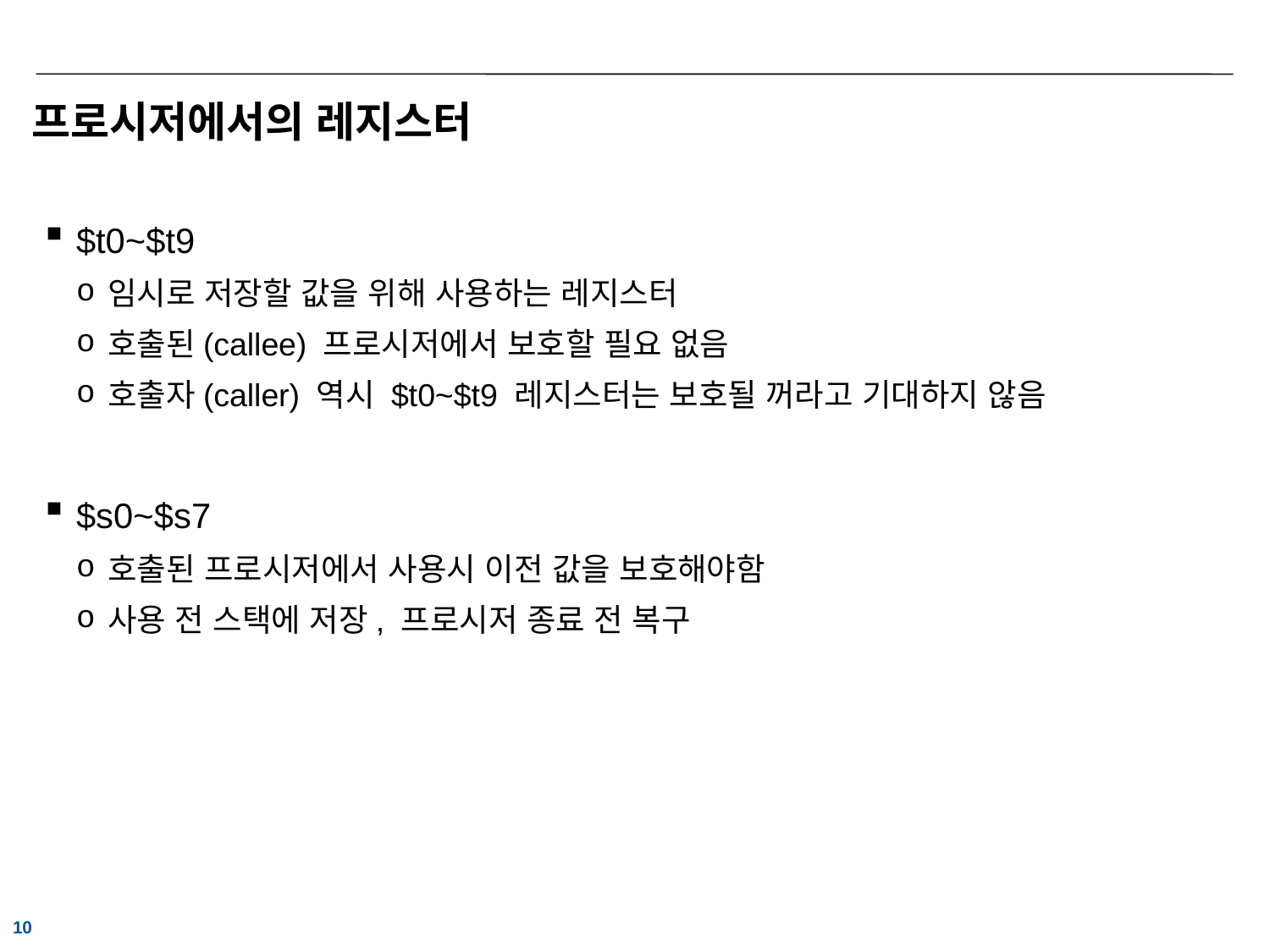

# 프로시저에서의 레지스터
$t0~$t9
임시로 저장할 값을 위해 사용하는 레지스터
호출된(callee) 프로시저에서 보호할 필요 없음
호출자(caller) 역시 $t0~$t9 레지스터는 보호될 꺼라고 기대하지 않음

$s0~$s7
호출된 프로시저에서 사용시 이전 값을 보호해야함
사용 전 스택에 저장, 프로시저 종료 전 복구

10